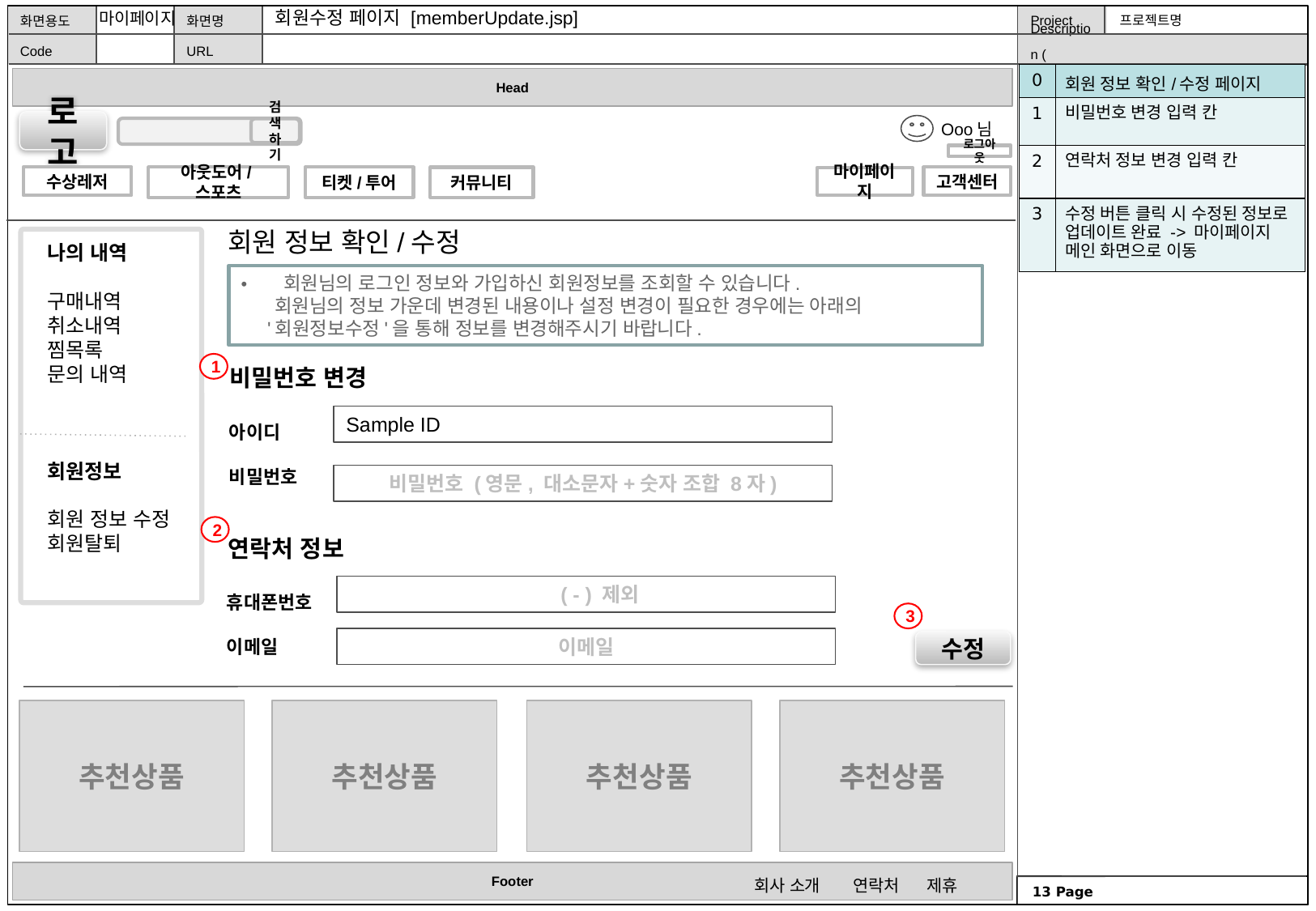

회원수정 페이지 [memberUpdate.jsp]
마이페이지
| 0 | 회원 정보 확인/수정 페이지 |
| --- | --- |
| 1 | 비밀번호 변경 입력 칸 |
| 2 | 연락처 정보 변경 입력 칸 |
| 3 | 수정 버튼 클릭 시 수정된 정보로 업데이트 완료 -> 마이페이지 메인 화면으로 이동 |
로고
Ooo님

검색하기
로그아웃
수상레저
아웃도어/스포츠
고객센터
티켓/투어
커뮤니티
마이페이지
회원 정보 확인/수정

나의 내역

구매내역
취소내역
찜목록
문의 내역

회원정보

회원 정보 수정
회원탈퇴

 회원님의 로그인 정보와 가입하신 회원정보를 조회할 수 있습니다.
회원님의 정보 가운데 변경된 내용이나 설정 변경이 필요한 경우에는 아래의
     '회원정보수정'을 통해 정보를 변경해주시기 바랍니다.
1
비밀번호 변경

아이디

비밀번호

Sample ID
비밀번호 (영문, 대소문자+숫자 조합 8자)
2
연락처 정보

휴대폰번호

이메일

     ( - ) 제외
3
이메일
수정
추천상품
추천상품
추천상품
추천상품
3
수정
 회사 소개       연락처      제휴